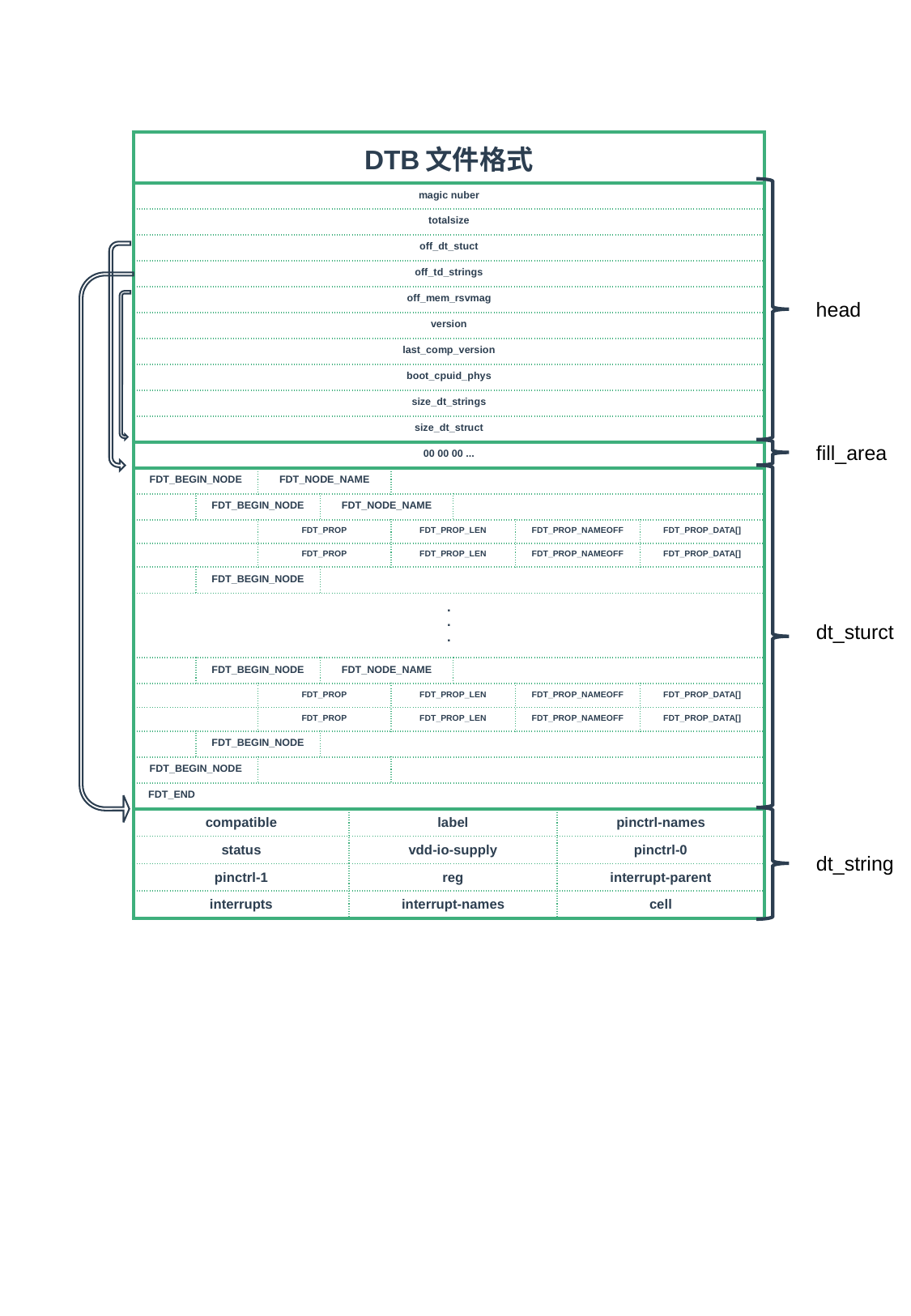

| DTB文件格式 |  |  |  |  |  |  |  |  |  |
| --- | --- | --- | --- | --- | --- | --- | --- | --- | --- |
| magic nuber |  |  |  |  |  |  |  |  |  |
| totalsize |  |  |  |  |  |  |  |  |  |
| off\_dt\_stuct |  |  |  |  |  |  |  |  |  |
| off\_td\_strings |  |  |  |  |  |  |  |  |  |
| off\_mem\_rsvmag |  |  |  |  |  |  |  |  |  |
| version |  |  |  |  |  |  |  |  |  |
| last\_comp\_version |  |  |  |  |  |  |  |  |  |
| boot\_cpuid\_phys |  |  |  |  |  |  |  |  |  |
| size\_dt\_strings |  |  |  |  |  |  |  |  |  |
| size\_dt\_struct |  |  |  |  |  |  |  |  |  |
| 00 00 00 ... |  |  |  |  |  |  |  |  |  |
| FDT\_BEGIN\_NODE |  | FDT\_NODE\_NAME |  |  |  |  |  |  |  |
|  | FDT\_BEGIN\_NODE |  | FDT\_NODE\_NAME |  |  |  |  |  |  |
|  |  | FDT\_PROP |  |  | FDT\_PROP\_LEN |  | FDT\_PROP\_NAMEOFF |  | FDT\_PROP\_DATA[] |
|  |  | FDT\_PROP |  |  | FDT\_PROP\_LEN |  | FDT\_PROP\_NAMEOFF |  | FDT\_PROP\_DATA[] |
|  | FDT\_BEGIN\_NODE |  |  |  |  |  |  |  |  |
| . . . |  |  |  |  |  |  |  |  |  |
|  | FDT\_BEGIN\_NODE |  | FDT\_NODE\_NAME |  |  |  |  |  |  |
|  |  | FDT\_PROP |  |  | FDT\_PROP\_LEN |  | FDT\_PROP\_NAMEOFF |  | FDT\_PROP\_DATA[] |
|  |  | FDT\_PROP |  |  | FDT\_PROP\_LEN |  | FDT\_PROP\_NAMEOFF |  | FDT\_PROP\_DATA[] |
|  | FDT\_BEGIN\_NODE |  |  |  |  |  |  |  |  |
| FDT\_BEGIN\_NODE |  |  |  |  |  |  |  |  |  |
| FDT\_END |  |  |  |  |  |  |  |  |  |
| compatible |  |  |  | label |  |  |  | pinctrl-names |  |
| status |  |  |  | vdd-io-supply |  |  |  | pinctrl-0 |  |
| pinctrl-1 |  |  |  | reg |  |  |  | interrupt-parent |  |
| interrupts |  |  |  | interrupt-names |  |  |  | cell |  |

head

fill_area

dt_sturct

dt_string